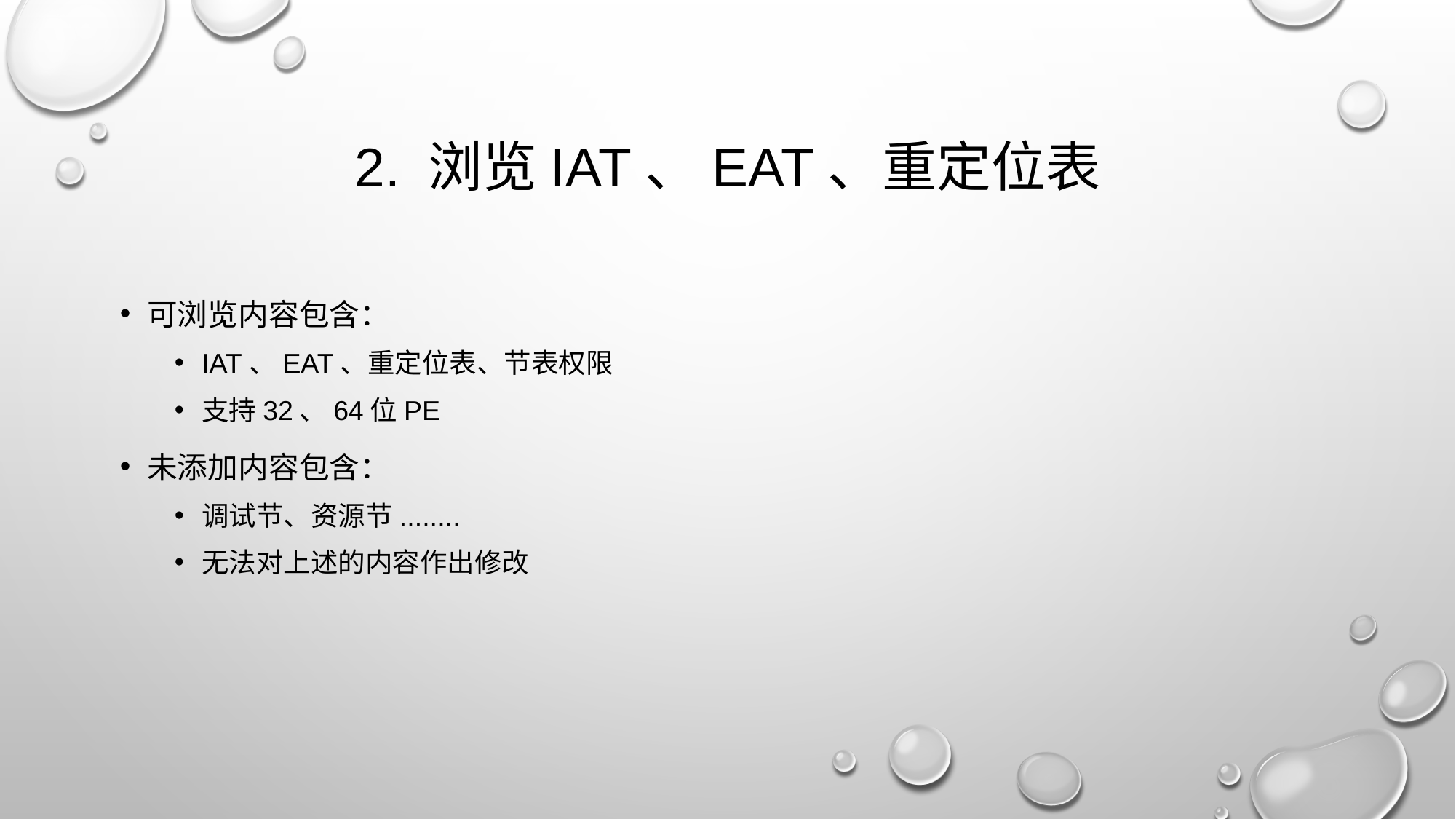

# 2. 浏览IAT、EAT、重定位表
可浏览内容包含：
IAT、EAT、重定位表、节表权限
支持32、64位PE
未添加内容包含：
调试节、资源节........
无法对上述的内容作出修改